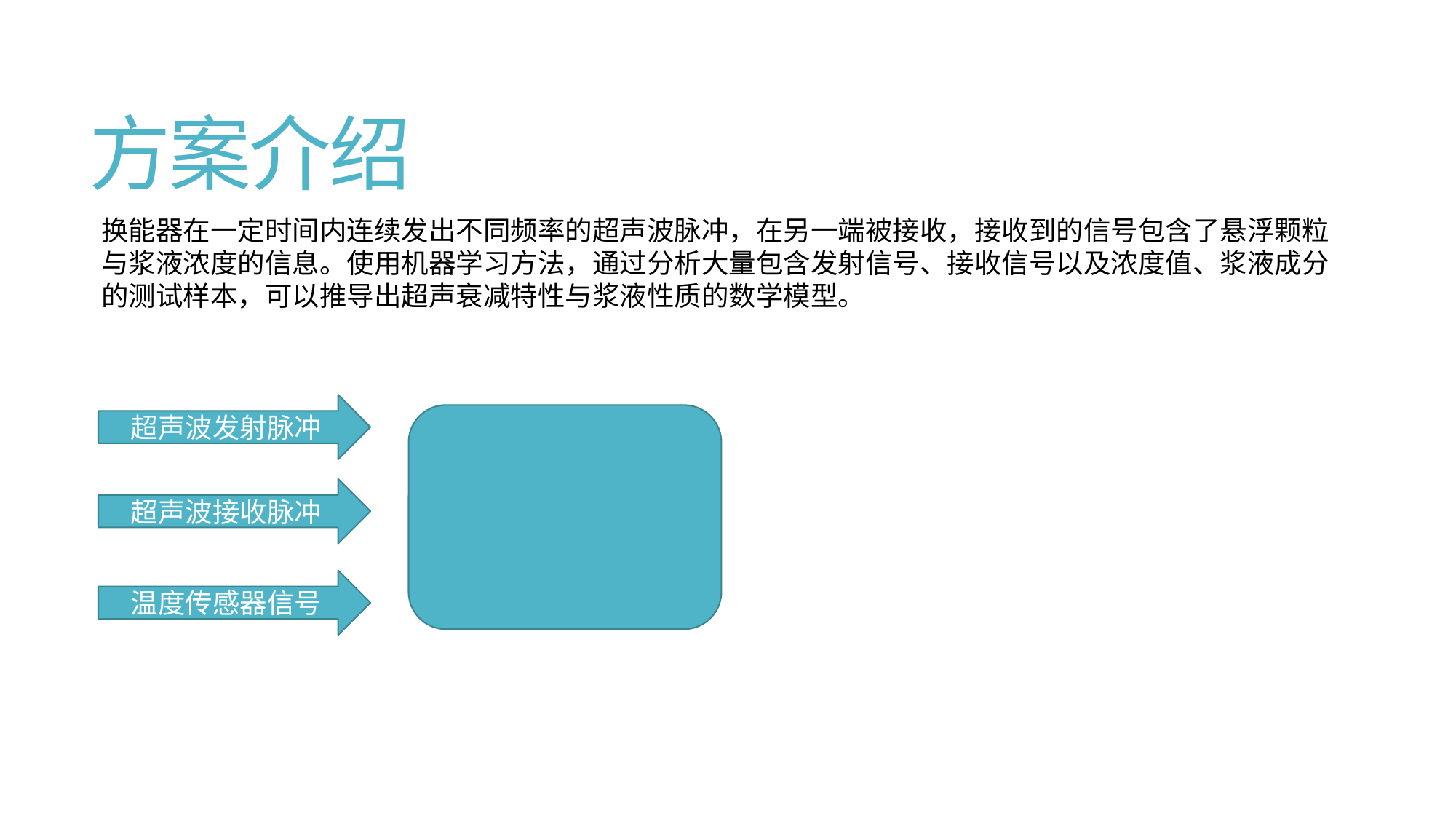

# 方案介绍
换能器在一定时间内连续发出不同频率的超声波脉冲，在另一端被接收，接收到的信号包含了悬浮颗粒与浆液浓度的信息。使用机器学习方法，通过分析大量包含发射信号、接收信号以及浓度值、浆液成分的测试样本，可以推导出超声衰减特性与浆液性质的数学模型。
超声波发射脉冲

超声波接收脉冲
温度传感器信号